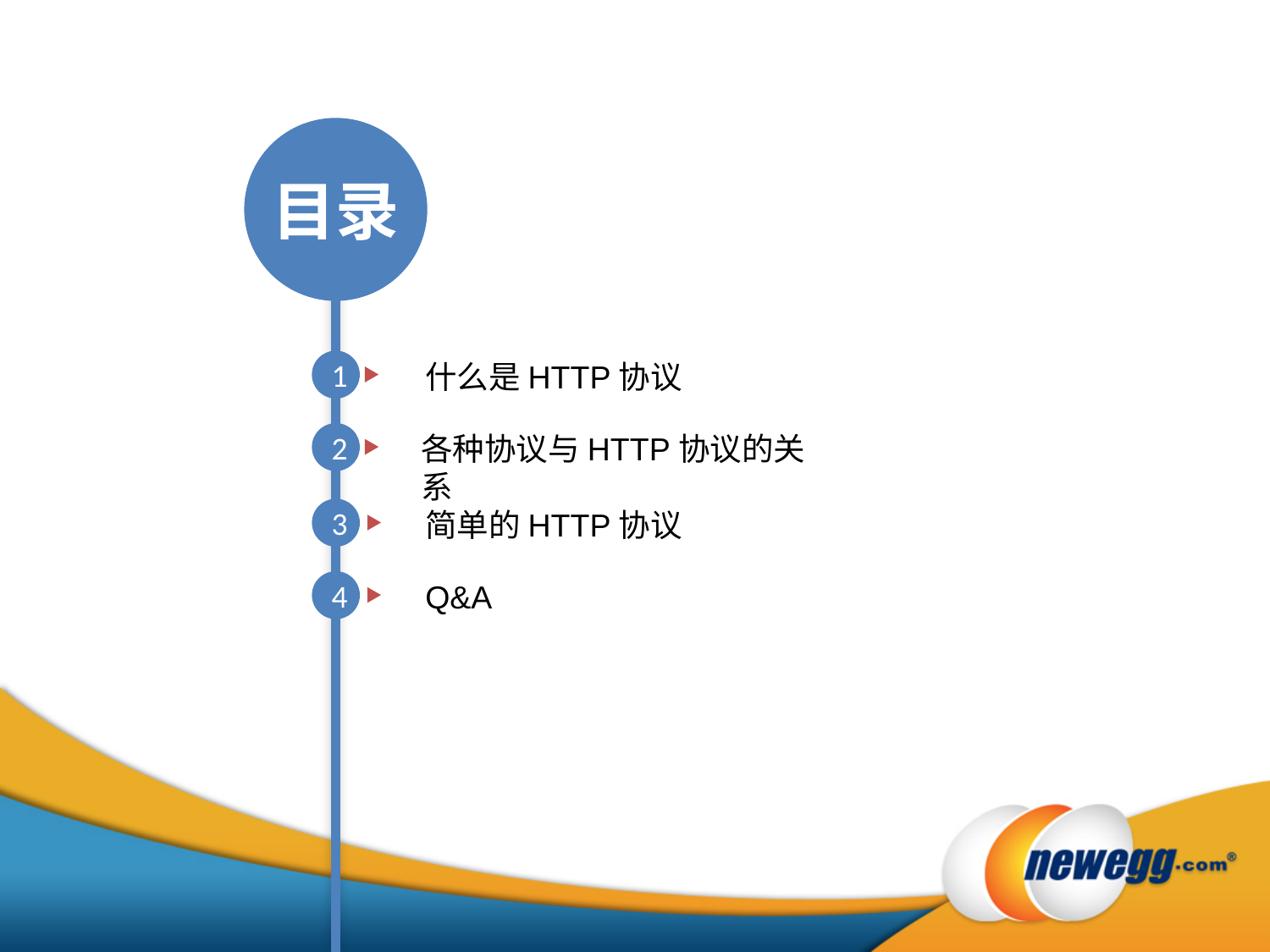

目录

1
什么是HTTP协议

2
各种协议与HTTP协议的关系

3
简单的HTTP协议

4
Q&A